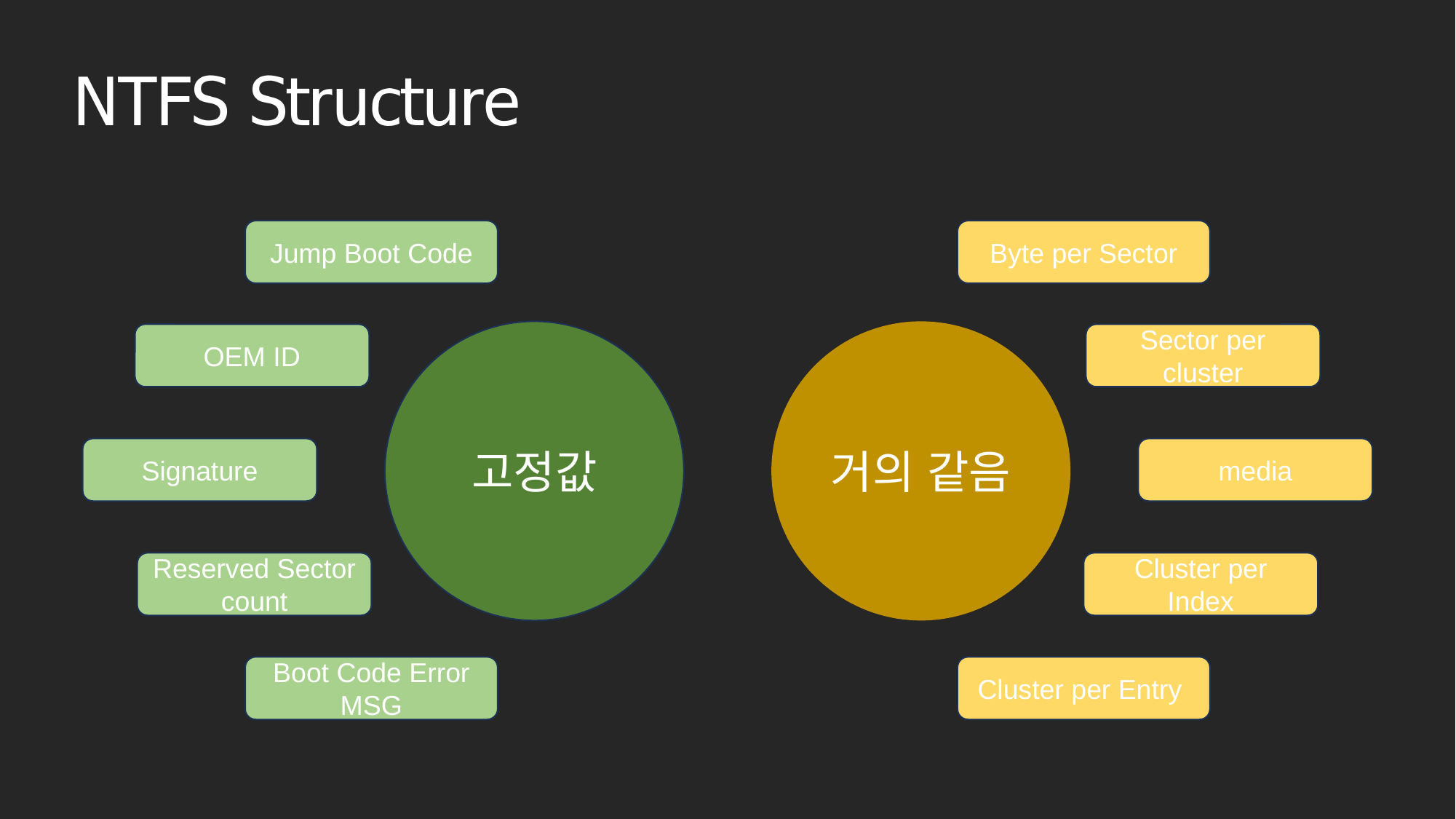

NTFS Structure
Jump Boot Code
OEM ID
Signature
Reserved Sector count
Boot Code Error MSG
Byte per Sector
Sector per cluster
media
Cluster per Index
Cluster per Entry
고정값
거의 같음